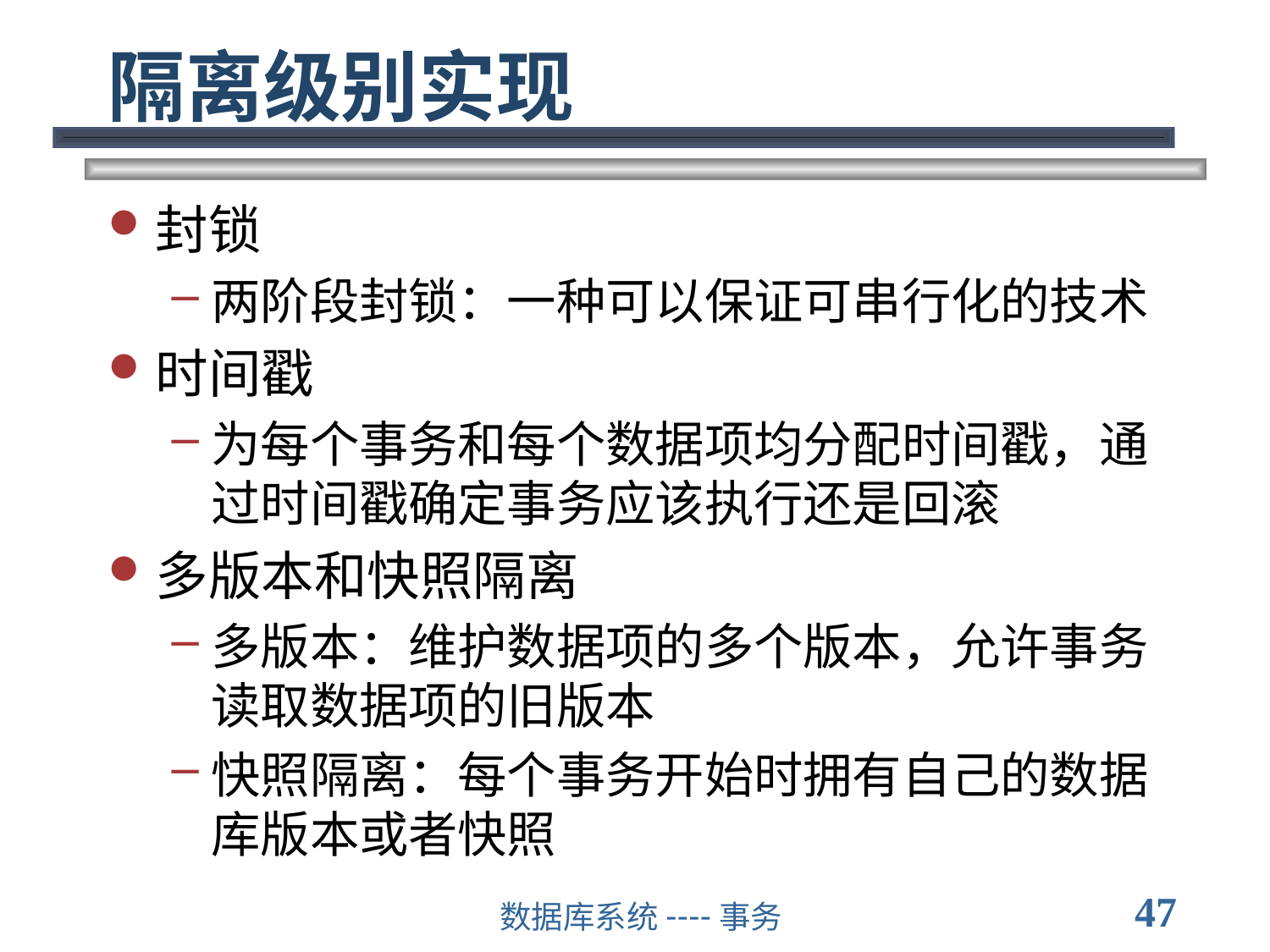

# 隔离级别实现
封锁
两阶段封锁：一种可以保证可串行化的技术
时间戳
为每个事务和每个数据项均分配时间戳，通过时间戳确定事务应该执行还是回滚
多版本和快照隔离
多版本：维护数据项的多个版本，允许事务读取数据项的旧版本
快照隔离：每个事务开始时拥有自己的数据库版本或者快照
47
数据库系统----事务